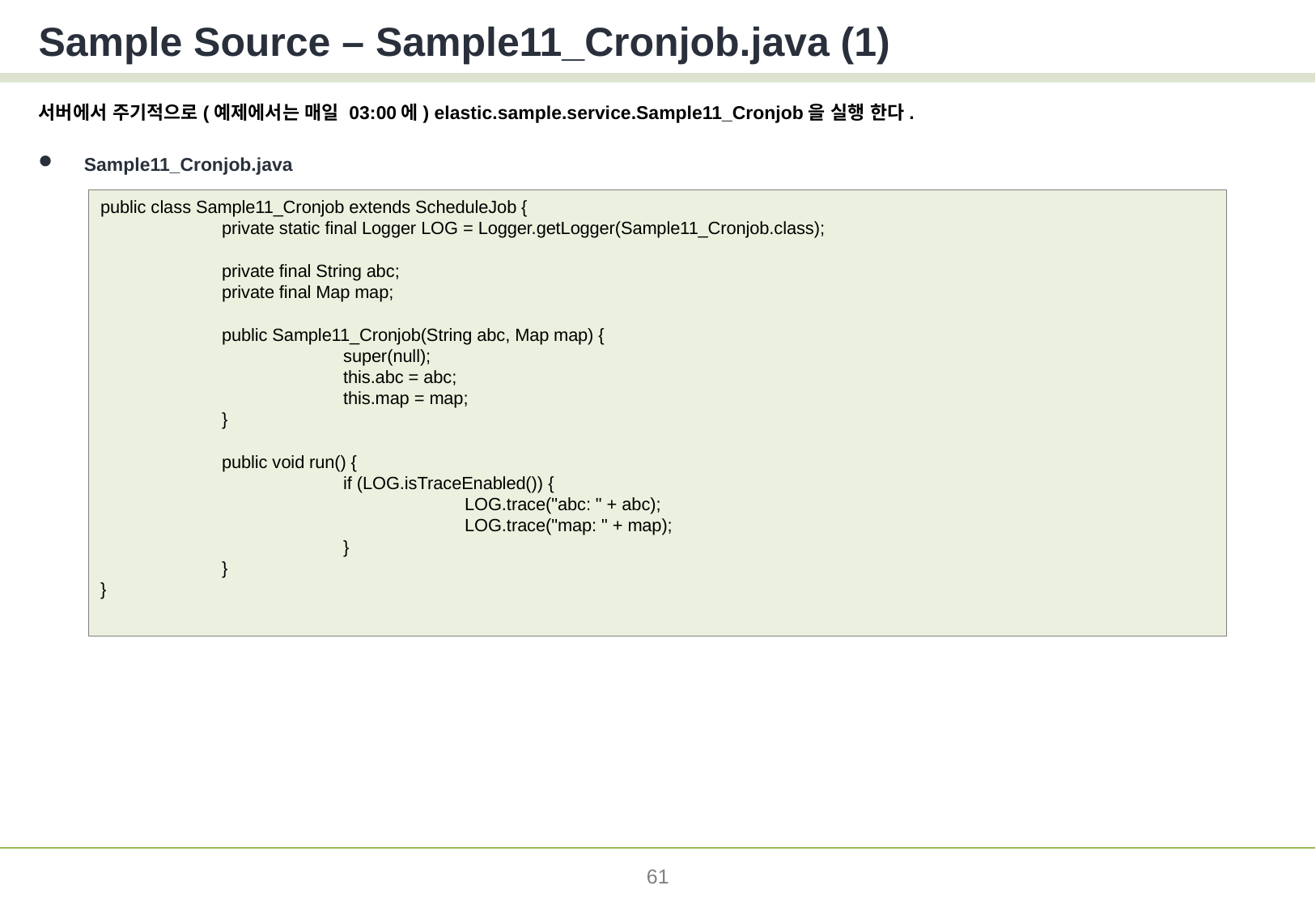

# Sample Source – Sample11_Cronjob.java (1)
서버에서 주기적으로(예제에서는 매일 03:00에) elastic.sample.service.Sample11_Cronjob을 실행 한다.

Sample11_Cronjob.java

public class Sample11_Cronjob extends ScheduleJob {
	private static final Logger LOG = Logger.getLogger(Sample11_Cronjob.class);

	private final String abc;
	private final Map map;

	public Sample11_Cronjob(String abc, Map map) {
		super(null);
		this.abc = abc;
		this.map = map;
	}

	public void run() {
		if (LOG.isTraceEnabled()) {
			LOG.trace("abc: " + abc);
			LOG.trace("map: " + map);
		}
	}
}
61